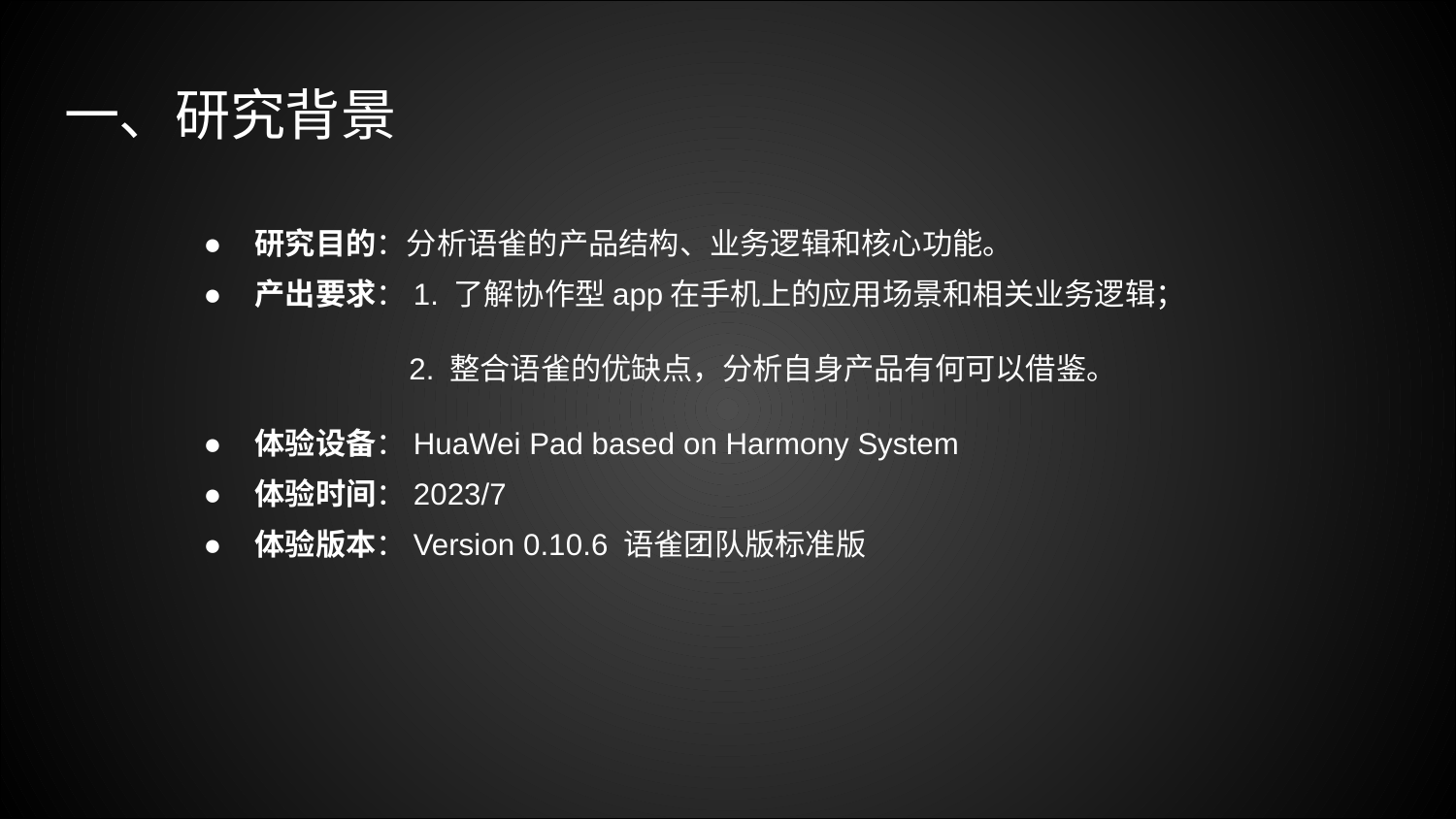

# 一、研究背景
研究目的：分析语雀的产品结构、业务逻辑和核心功能。
产出要求：1. 了解协作型app在手机上的应用场景和相关业务逻辑；
 2. 整合语雀的优缺点，分析自身产品有何可以借鉴。
体验设备：HuaWei Pad based on Harmony System
体验时间：2023/7
体验版本：Version 0.10.6 语雀团队版标准版